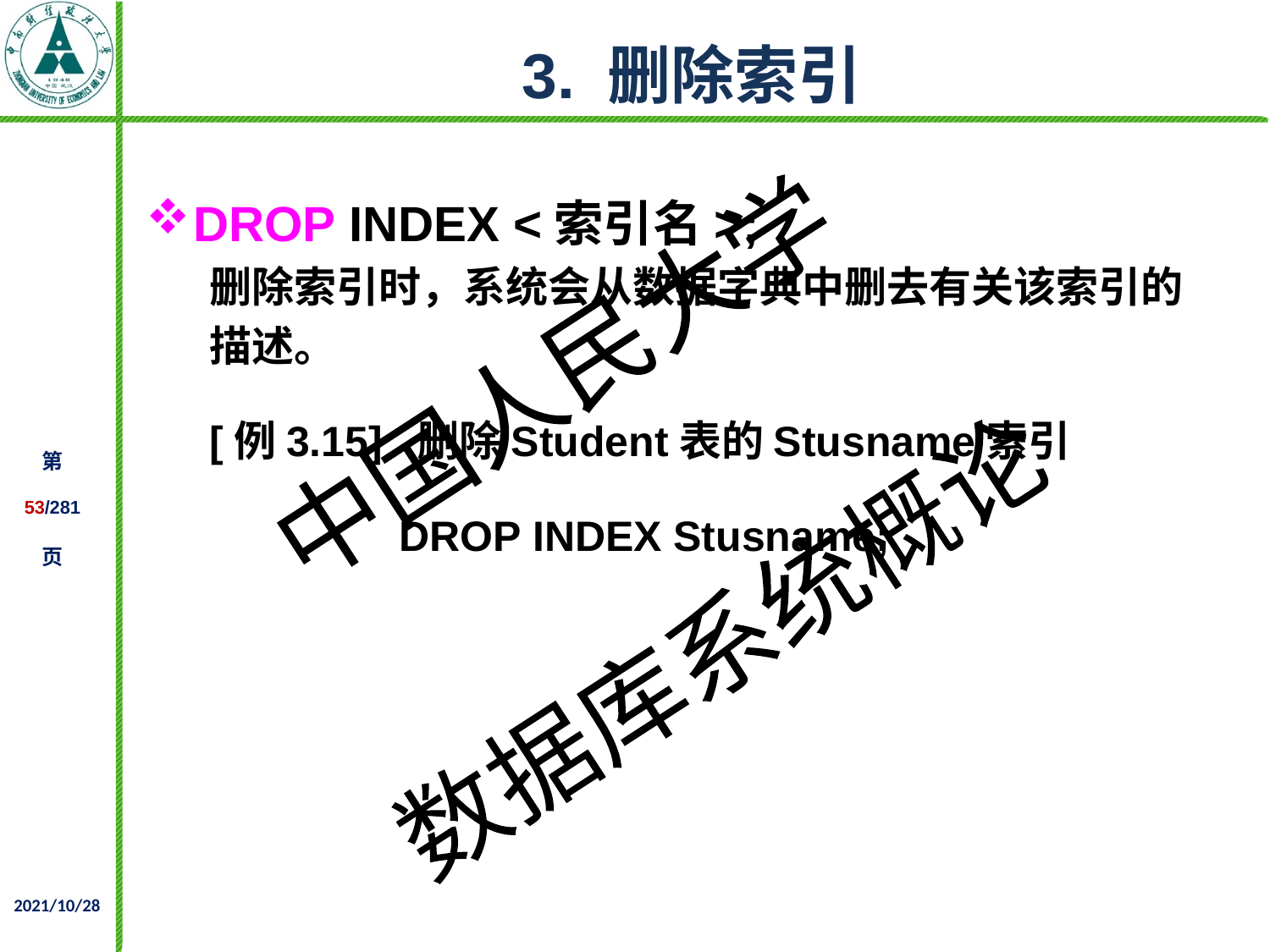

# 3. 删除索引
DROP INDEX <索引名>;
删除索引时，系统会从数据字典中删去有关该索引的
描述。
[例3.15]  删除Student表的Stusname索引
	        DROP INDEX Stusname;
2021/10/28